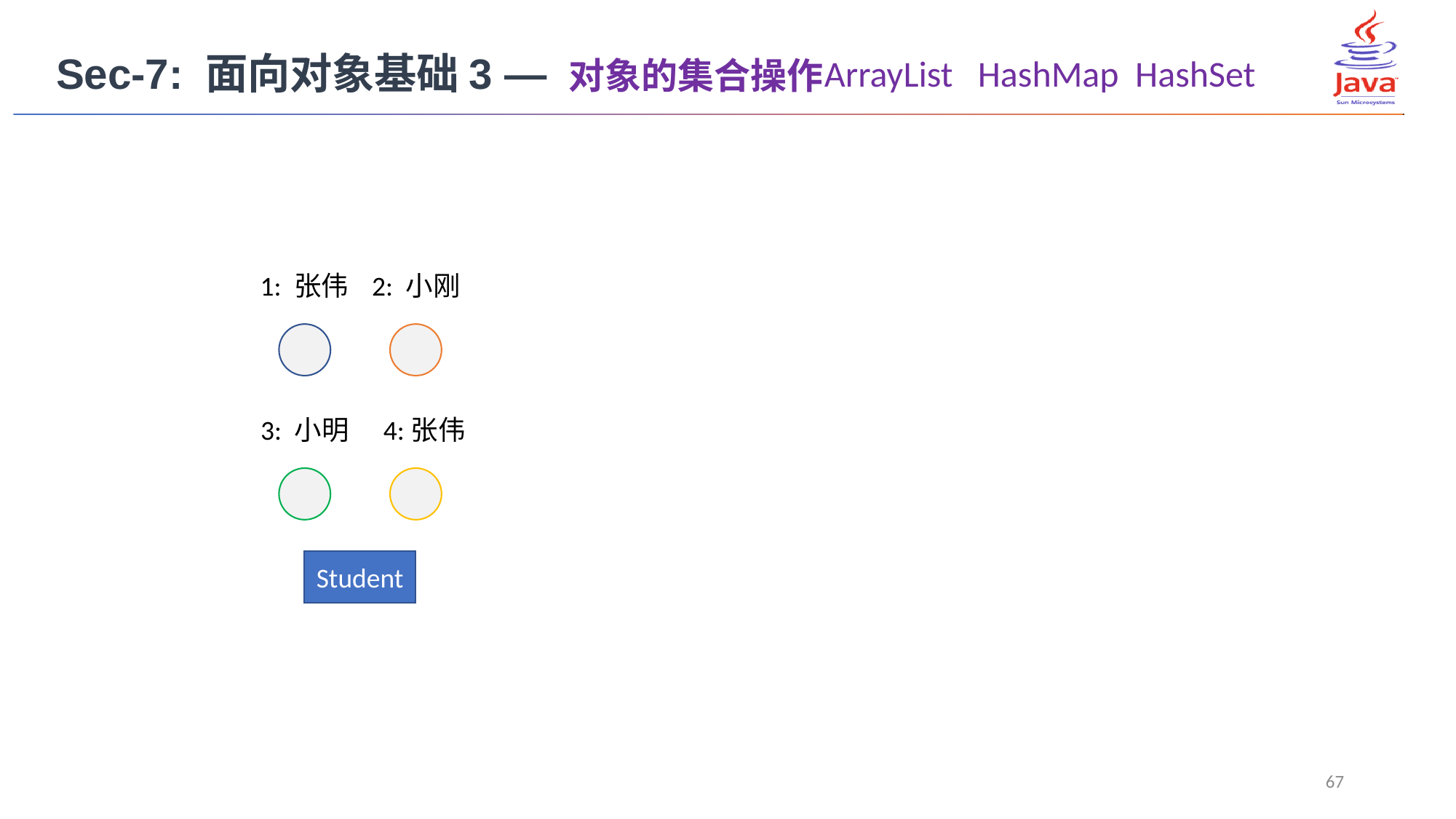

Sec-7: 面向对象基础3 — 对象的集合操作
ArrayList   HashMap  HashSet
1: 张伟
2: 小刚

3: 小明
4:张伟

Student
67